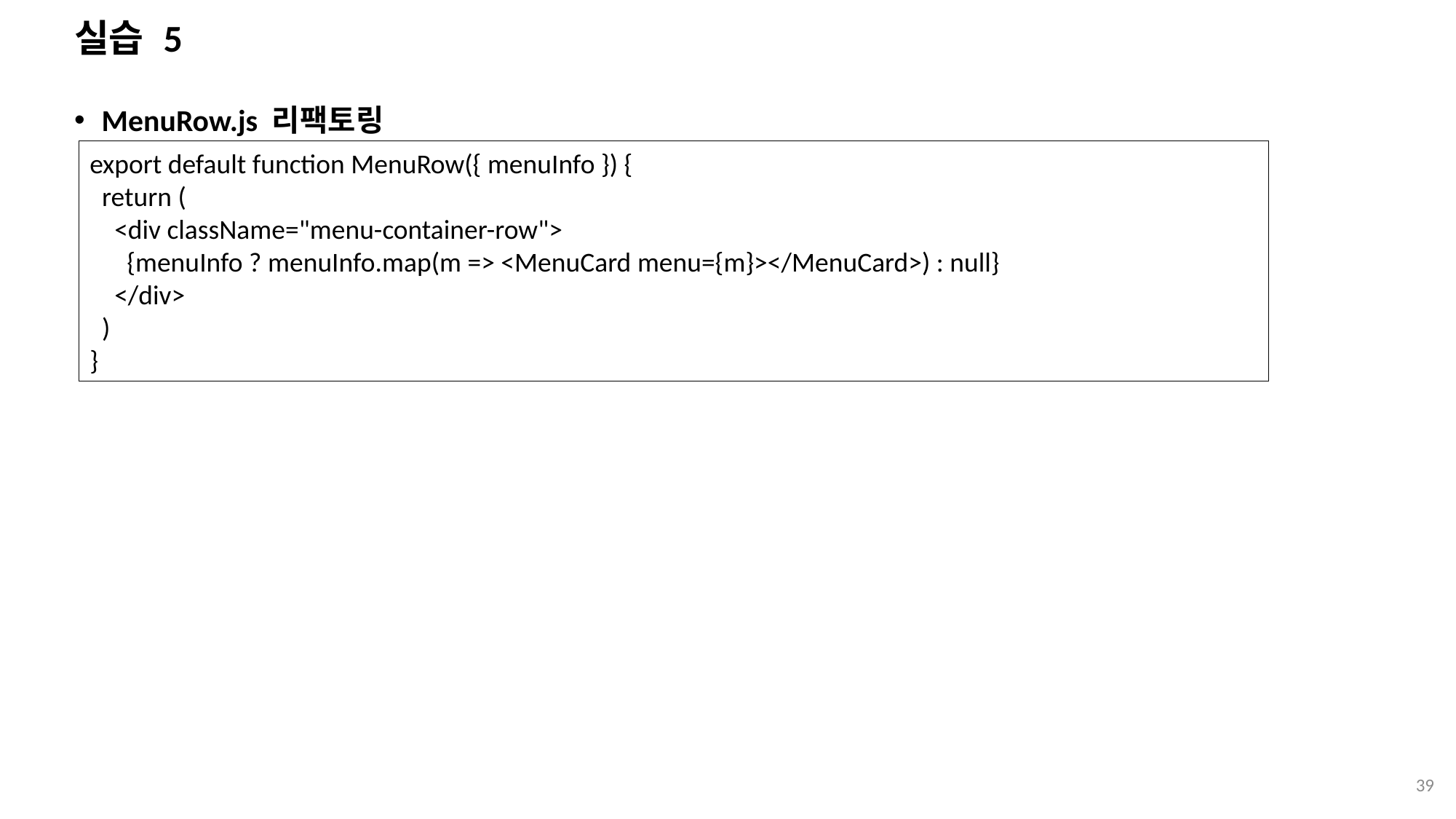

# 실습 5
MenuRow.js 리팩토링

export default function MenuRow({ menuInfo }) {
  return (
    <div className="menu-container-row">
      {menuInfo ? menuInfo.map(m => <MenuCard menu={m}></MenuCard>) : null}
    </div>
  )
}
39